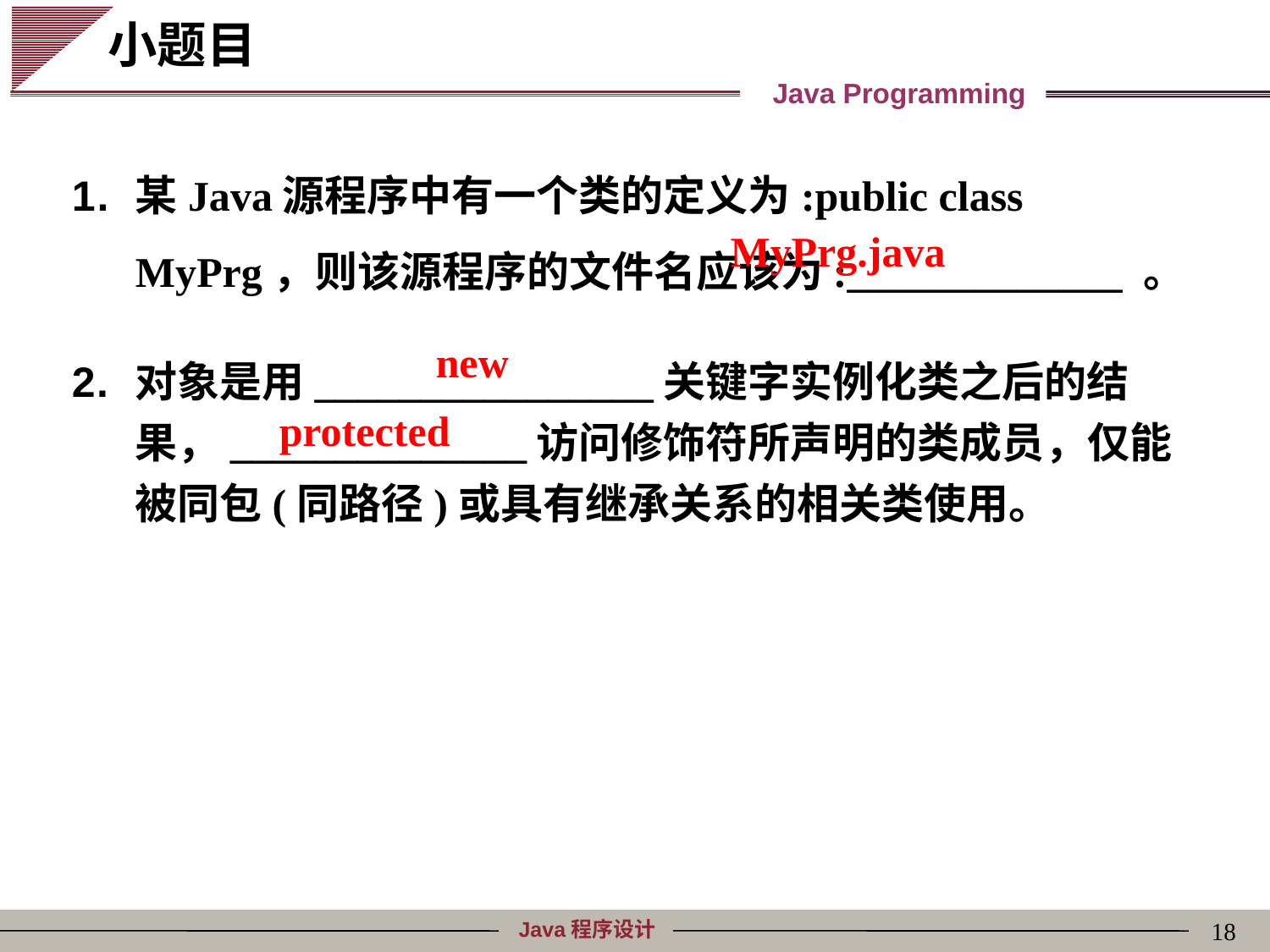

小题目
某Java源程序中有一个类的定义为:public class MyPrg，则该源程序的文件名应该为:_____________ 。
MyPrg.java
new
对象是用________________关键字实例化类之后的结果，______________访问修饰符所声明的类成员，仅能被同包(同路径)或具有继承关系的相关类使用。
protected